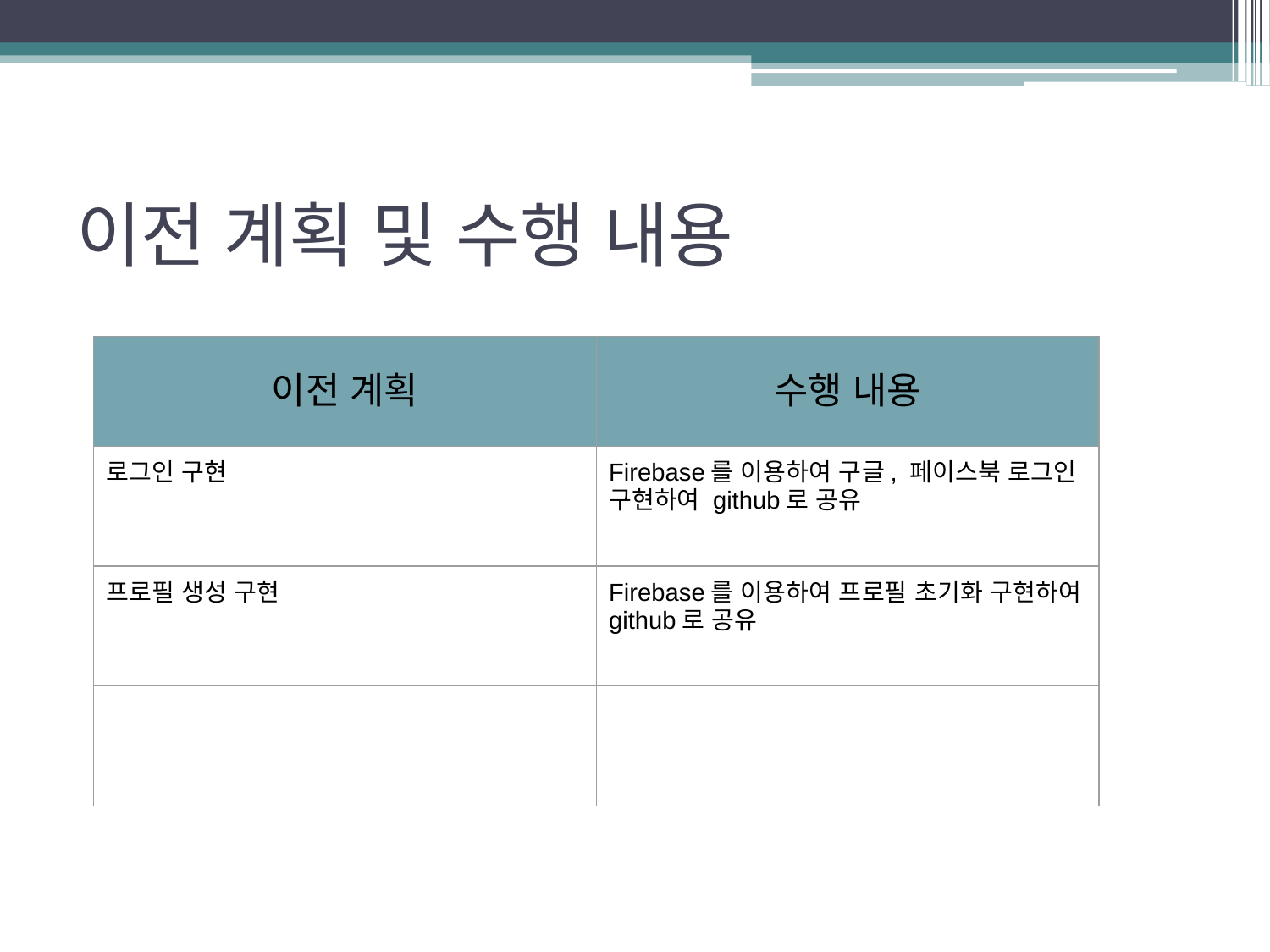

# 이전 계획 및 수행 내용
| 이전 계획 | 수행 내용 |
| --- | --- |
| 로그인 구현 | Firebase를 이용하여 구글, 페이스북 로그인 구현하여 github로 공유 |
| 프로필 생성 구현 | Firebase를 이용하여 프로필 초기화 구현하여 github로 공유 |
|  |  |